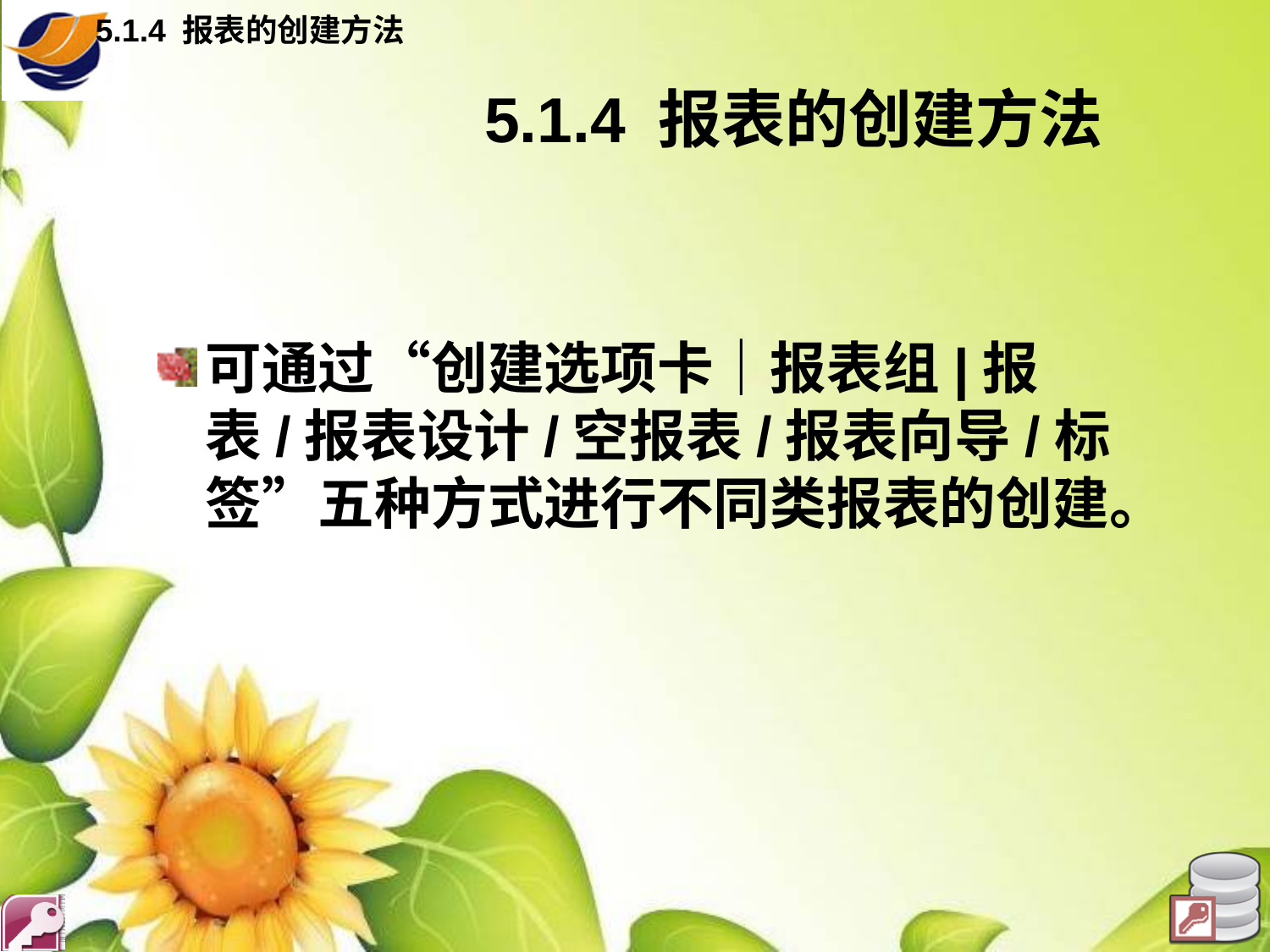

5.1.4 报表的创建方法
# 5.1.4 报表的创建方法
可通过“创建选项卡｜报表组|报表/报表设计/空报表/报表向导/标签”五种方式进行不同类报表的创建。